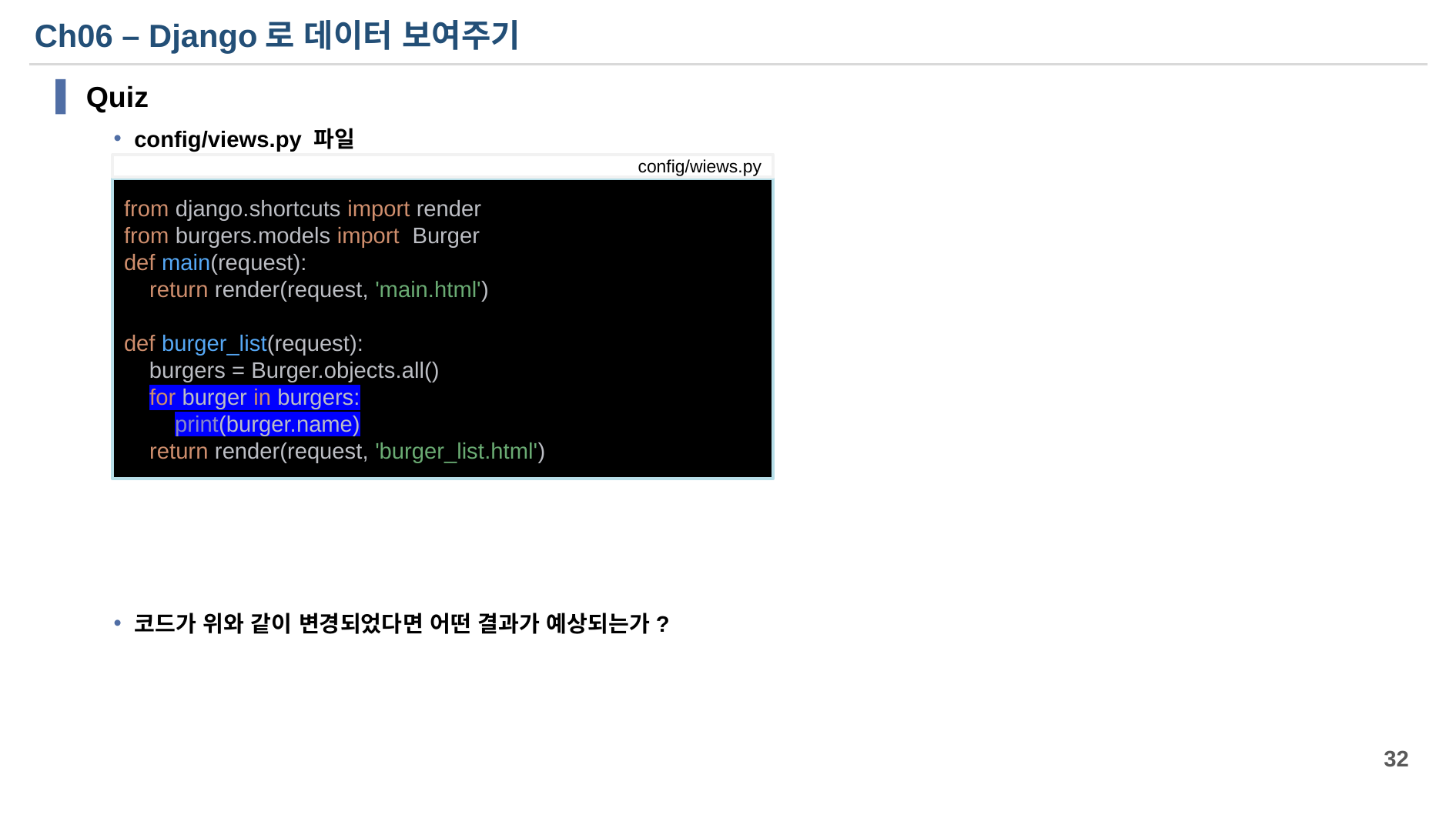

# Ch06 – Django로 데이터 보여주기
Quiz
config/views.py 파일

코드가 위와 같이 변경되었다면 어떤 결과가 예상되는가?

config/wiews.py
from django.shortcuts import render
from burgers.models import  Burger
def main(request):
    return render(request, 'main.html')
def burger_list(request):
    burgers = Burger.objects.all()
    for burger in burgers:
        print(burger.name)
    return render(request, 'burger_list.html')
32